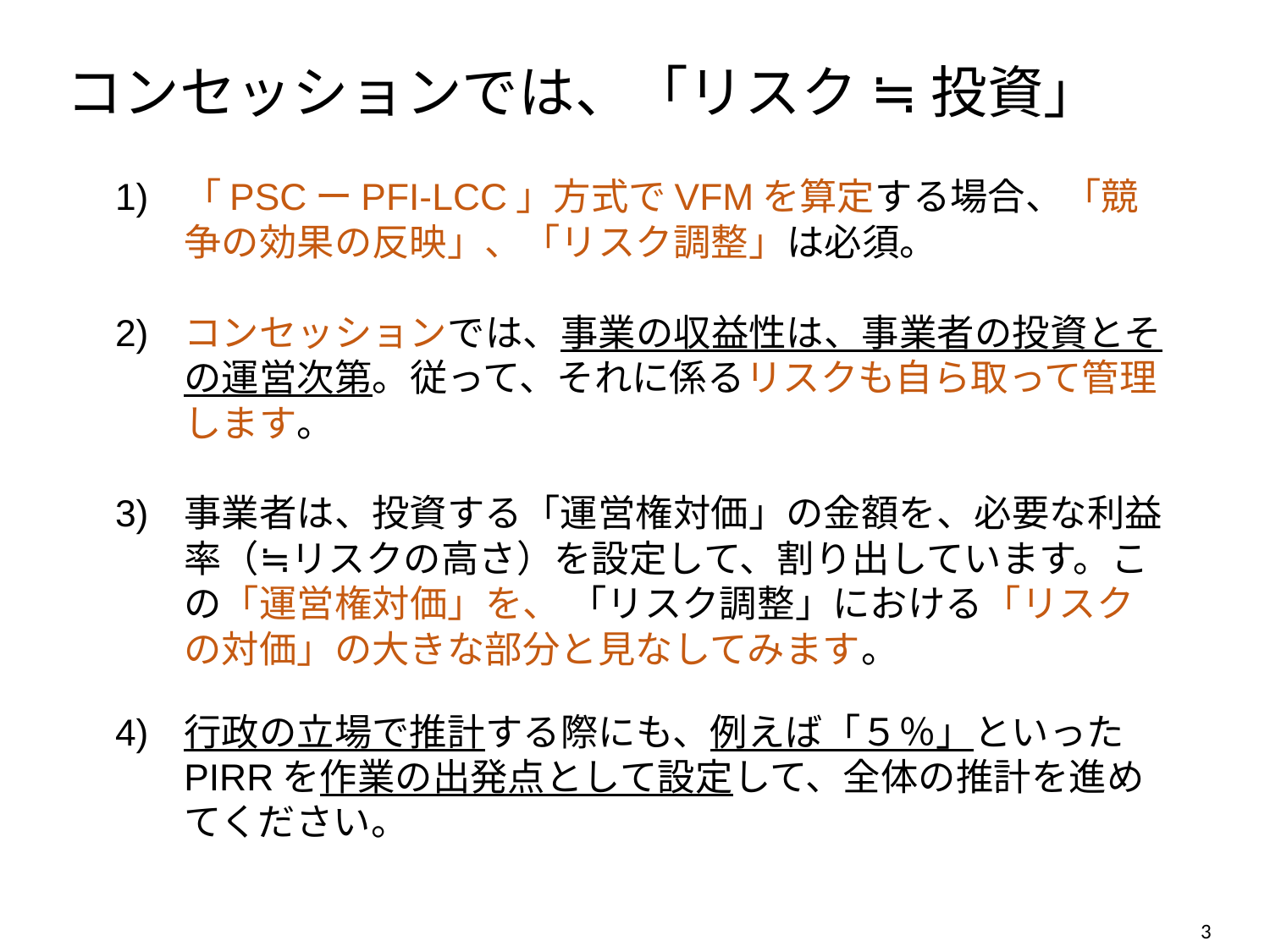

# コンセッションでは、「リスク ≒ 投資」
「PSCーPFI-LCC」方式でVFMを算定する場合、「競争の効果の反映」、「リスク調整」は必須。

コンセッションでは、事業の収益性は、事業者の投資とその運営次第。従って、それに係るリスクも自ら取って管理します。

事業者は、投資する「運営権対価」の金額を、必要な利益率（≒リスクの高さ）を設定して、割り出しています。この「運営権対価」を、 「リスク調整」における「リスクの対価」の大きな部分と見なしてみます。

行政の立場で推計する際にも、例えば「５％」といったPIRRを作業の出発点として設定して、全体の推計を進めてください。

3